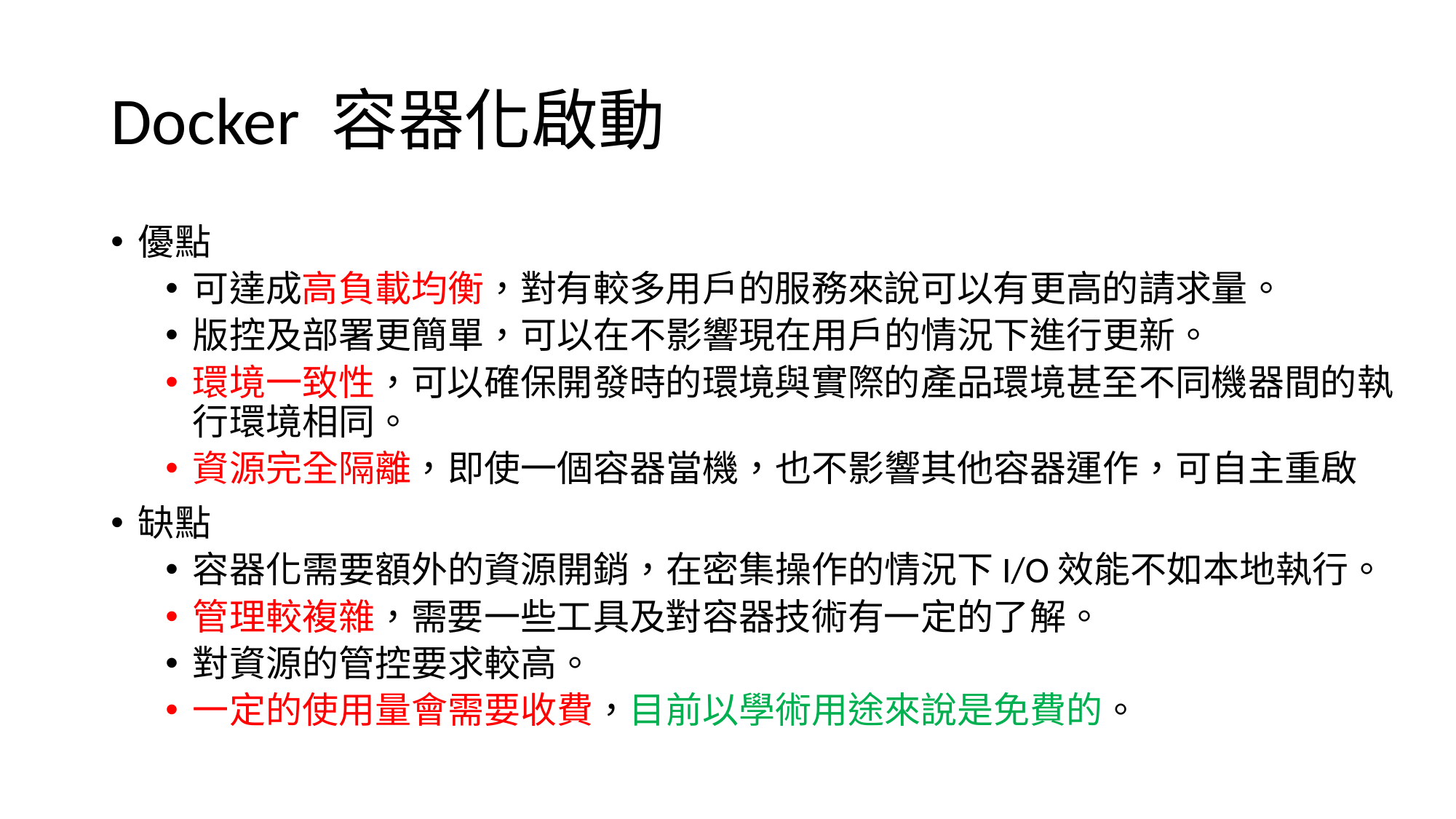

# Docker 容器化啟動
優點
可達成高負載均衡，對有較多用戶的服務來說可以有更高的請求量。
版控及部署更簡單，可以在不影響現在用戶的情況下進行更新。
環境一致性，可以確保開發時的環境與實際的產品環境甚至不同機器間的執行環境相同。
資源完全隔離，即使一個容器當機，也不影響其他容器運作，可自主重啟
缺點
容器化需要額外的資源開銷，在密集操作的情況下I/O效能不如本地執行。
管理較複雜，需要一些工具及對容器技術有一定的了解。
對資源的管控要求較高。
一定的使用量會需要收費，目前以學術用途來說是免費的。